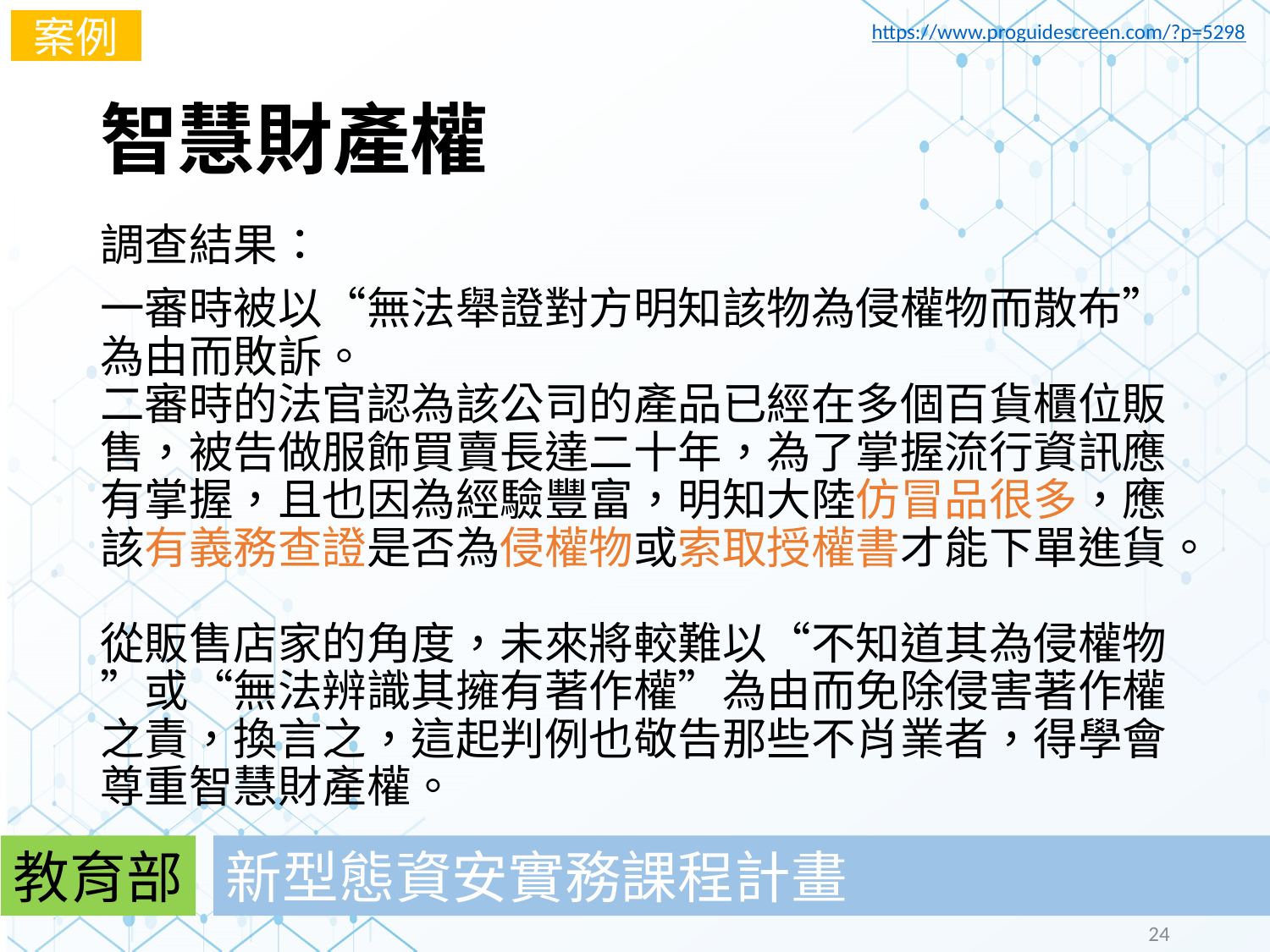

案例
https://www.proguidescreen.com/?p=5298
# 智慧財產權
調查結果：
一審時被以“無法舉證對方明知該物為侵權物而散布”為由而敗訴。
二審時的法官認為該公司的產品已經在多個百貨櫃位販售，被告做服飾買賣長達二十年，為了掌握流行資訊應有掌握，且也因為經驗豐富，明知大陸仿冒品很多，應該有義務查證是否為侵權物或索取授權書才能下單進貨。
從販售店家的角度，未來將較難以“不知道其為侵權物”或“無法辨識其擁有著作權”為由而免除侵害著作權之責，換言之，這起判例也敬告那些不肖業者，得學會尊重智慧財產權。

教育部
新型態資安實務課程計畫
24